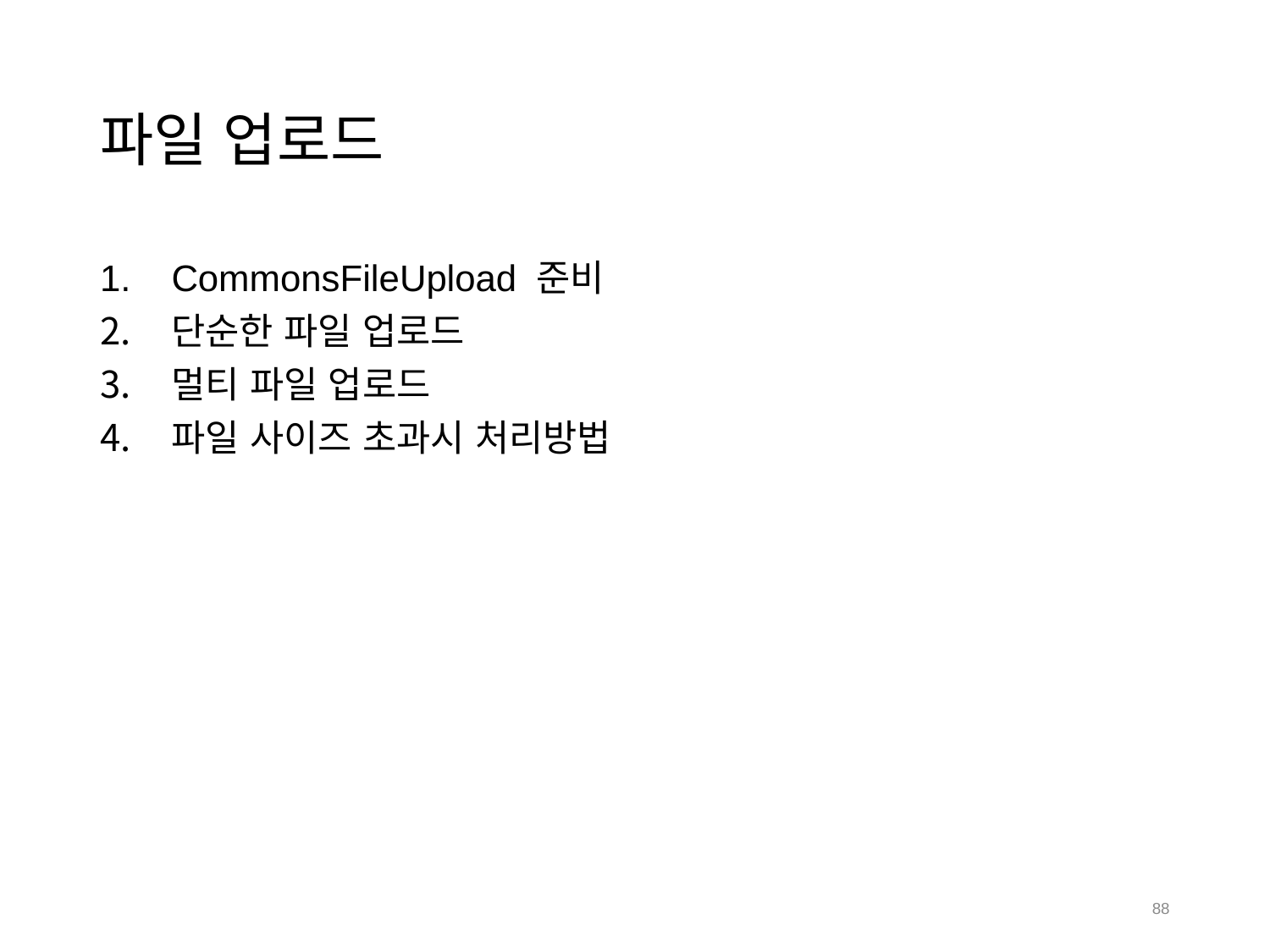

# 파일 업로드
CommonsFileUpload 준비
단순한 파일 업로드
멀티 파일 업로드
파일 사이즈 초과시 처리방법
88